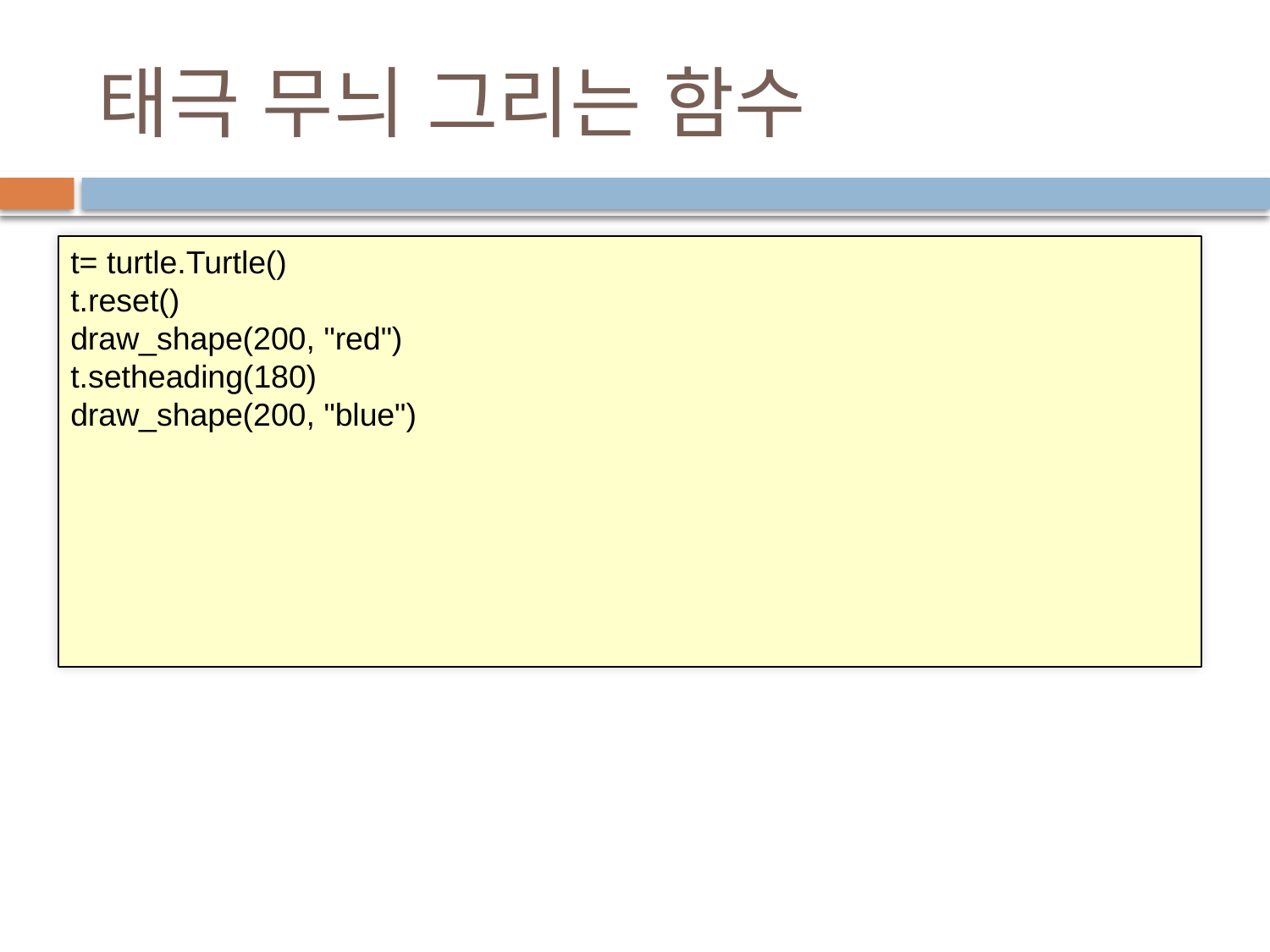

# 태극 무늬 그리는 함수
t= turtle.Turtle()
t.reset()
draw_shape(200, "red")
t.setheading(180)
draw_shape(200, "blue")